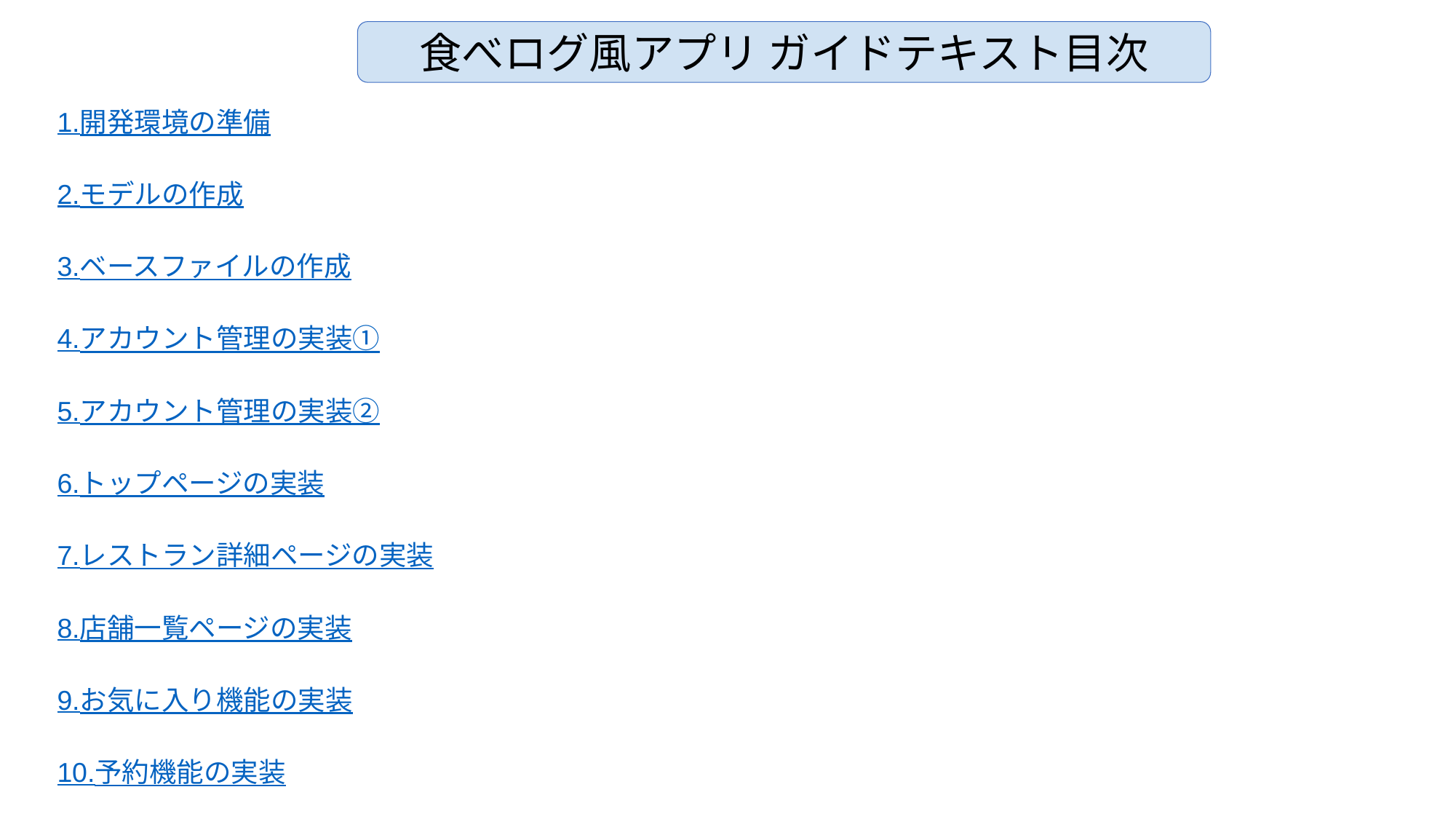

食べログ風アプリ ガイドテキスト目次
1.開発環境の準備
2.モデルの作成
3.ベースファイルの作成
4.アカウント管理の実装①
5.アカウント管理の実装②
6.トップページの実装
7.レストラン詳細ページの実装
8.店舗一覧ページの実装
9.お気に入り機能の実装
10.予約機能の実装
11.レビュー機能の実装